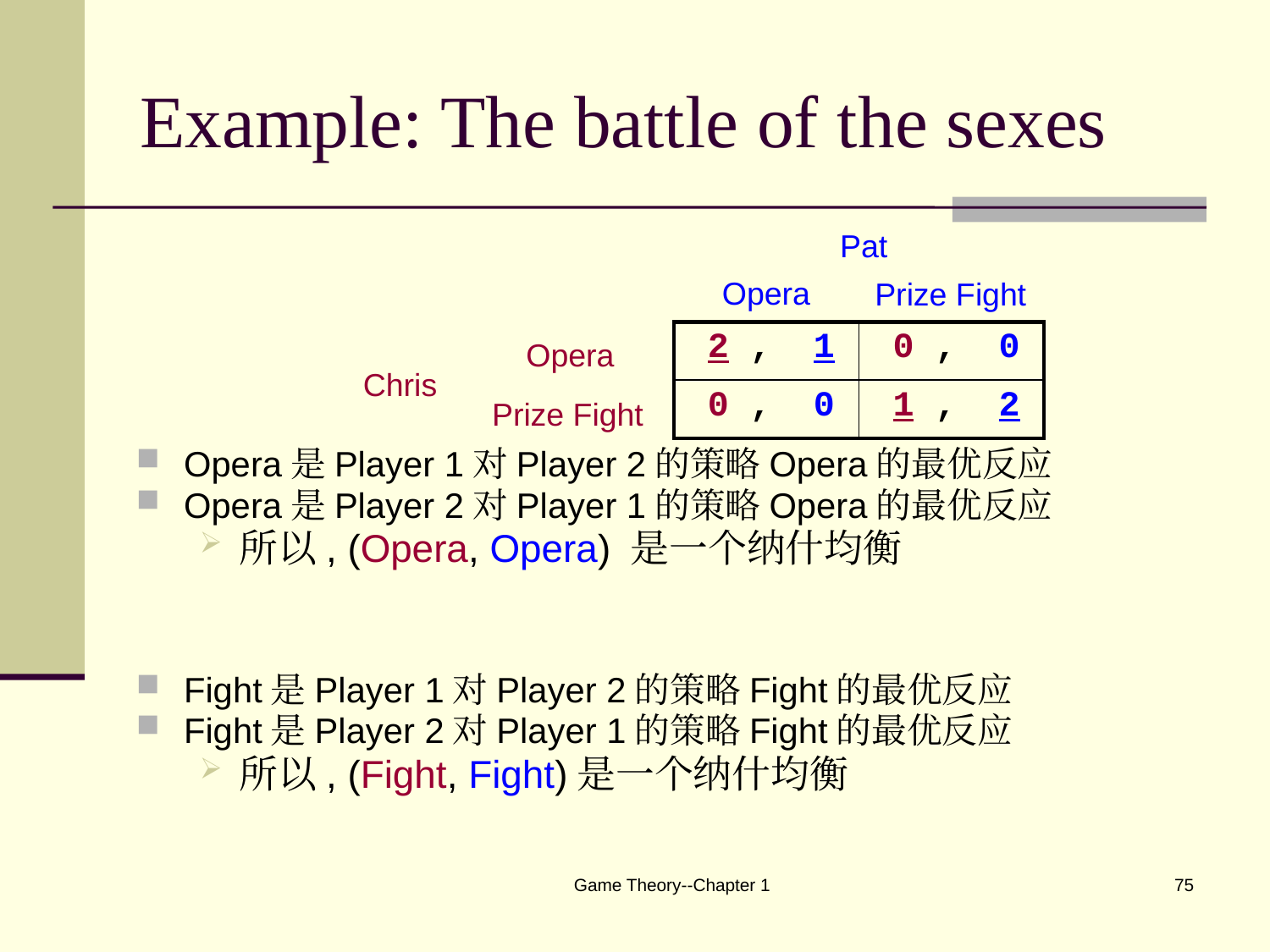

# Example: The battle of the sexes
Pat
Chris
Opera
Prize Fight
Opera
Prize Fight
| 2 , 1 | 0 , 0 |
| --- | --- |
| 0 , 0 | 1 , 2 |
Opera是Player 1对Player 2的策略Opera的最优反应
Opera是Player 2对Player 1的策略Opera的最优反应
所以, (Opera, Opera) 是一个纳什均衡

Fight是Player 1对Player 2的策略Fight的最优反应
Fight是Player 2对Player 1的策略Fight的最优反应
所以, (Fight, Fight)是一个纳什均衡

Game Theory--Chapter 1
75